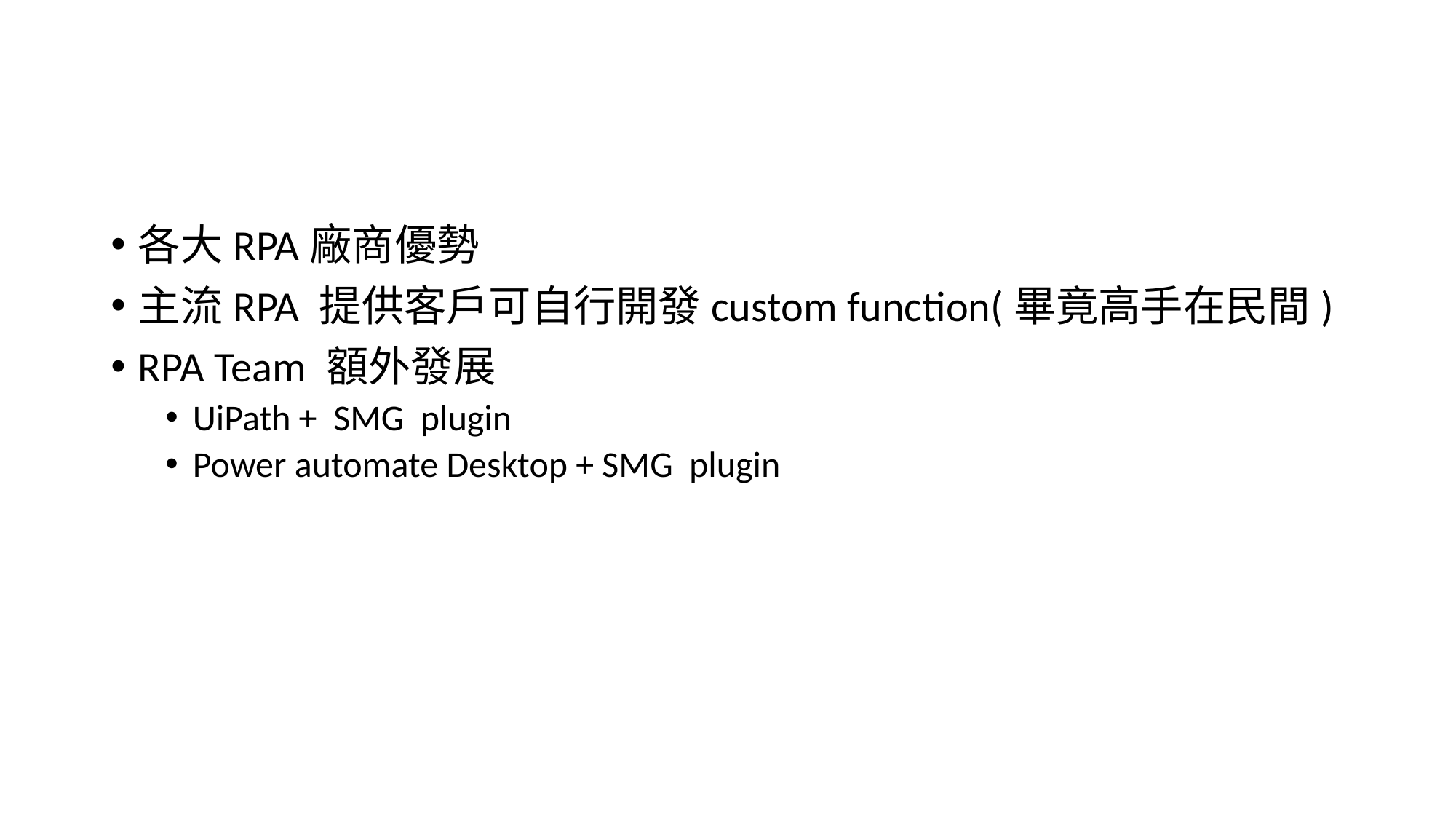

#
各大RPA廠商優勢
主流RPA 提供客戶可自行開發custom function(畢竟高手在民間)
RPA Team 額外發展
UiPath +  SMG  plugin
Power automate Desktop + SMG  plugin